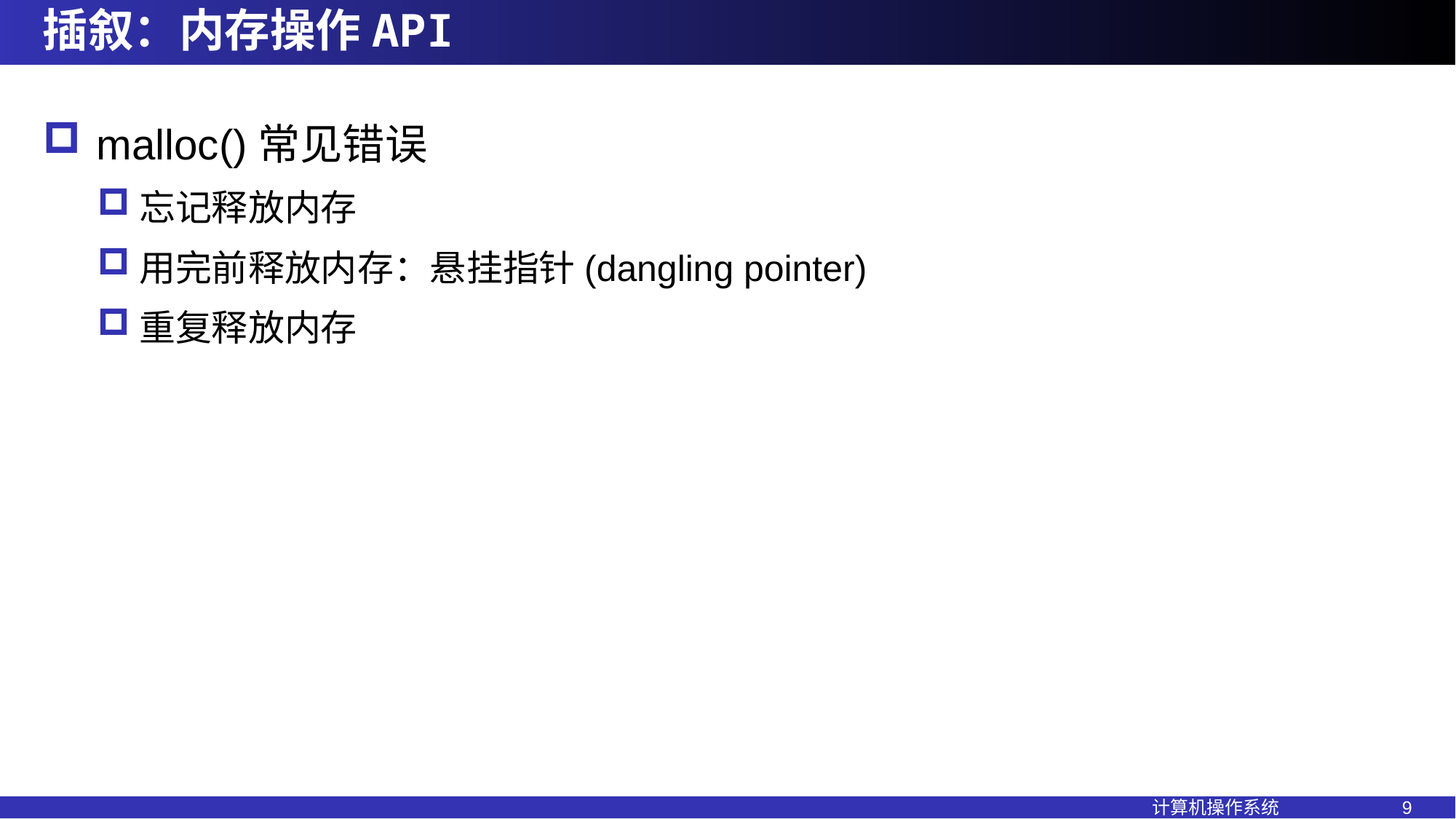

# 插叙：内存操作API
malloc()常见错误
忘记释放内存
用完前释放内存：悬挂指针(dangling pointer)
重复释放内存
计算机操作系统                     9